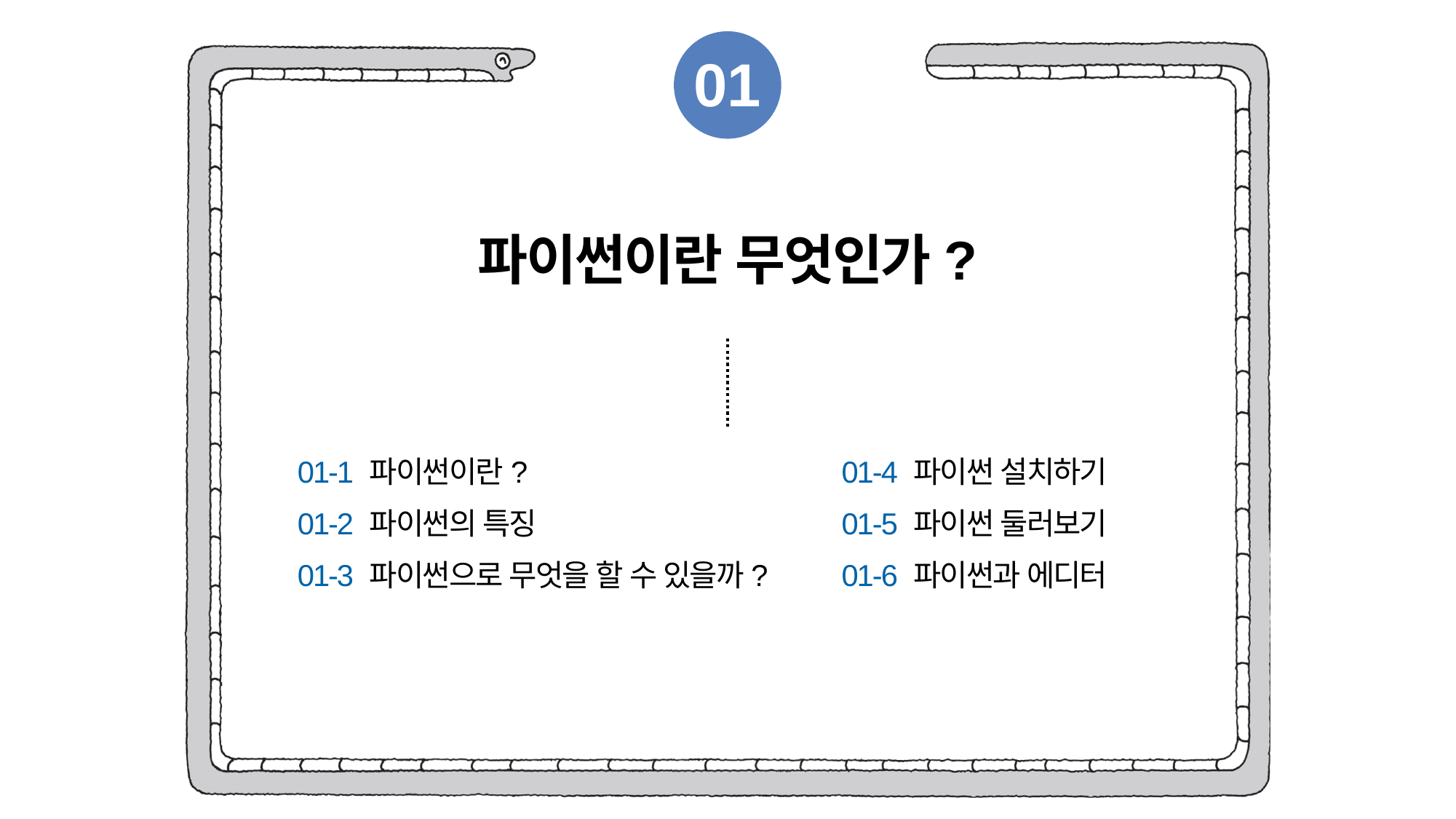

01
파이썬이란 무엇인가?
01-4 파이썬 설치하기
01-5 파이썬 둘러보기
01-6 파이썬과 에디터

01-1 파이썬이란?
01-2 파이썬의 특징
01-3 파이썬으로 무엇을 할 수 있을까?